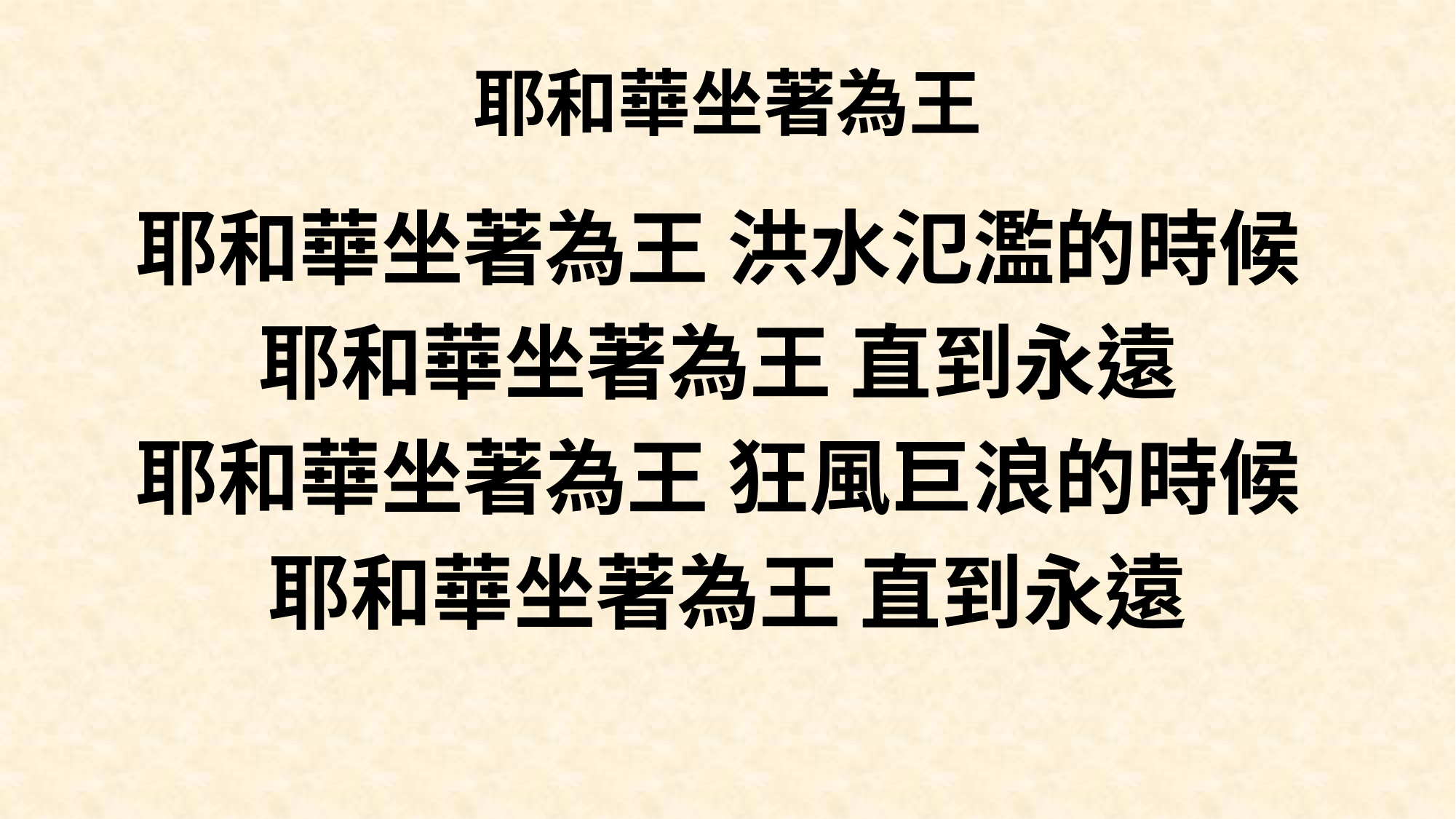

# 耶和華坐著為王
耶和華坐著為王 洪水氾濫的時候
耶和華坐著為王 直到永遠
耶和華坐著為王 狂風巨浪的時候
耶和華坐著為王 直到永遠